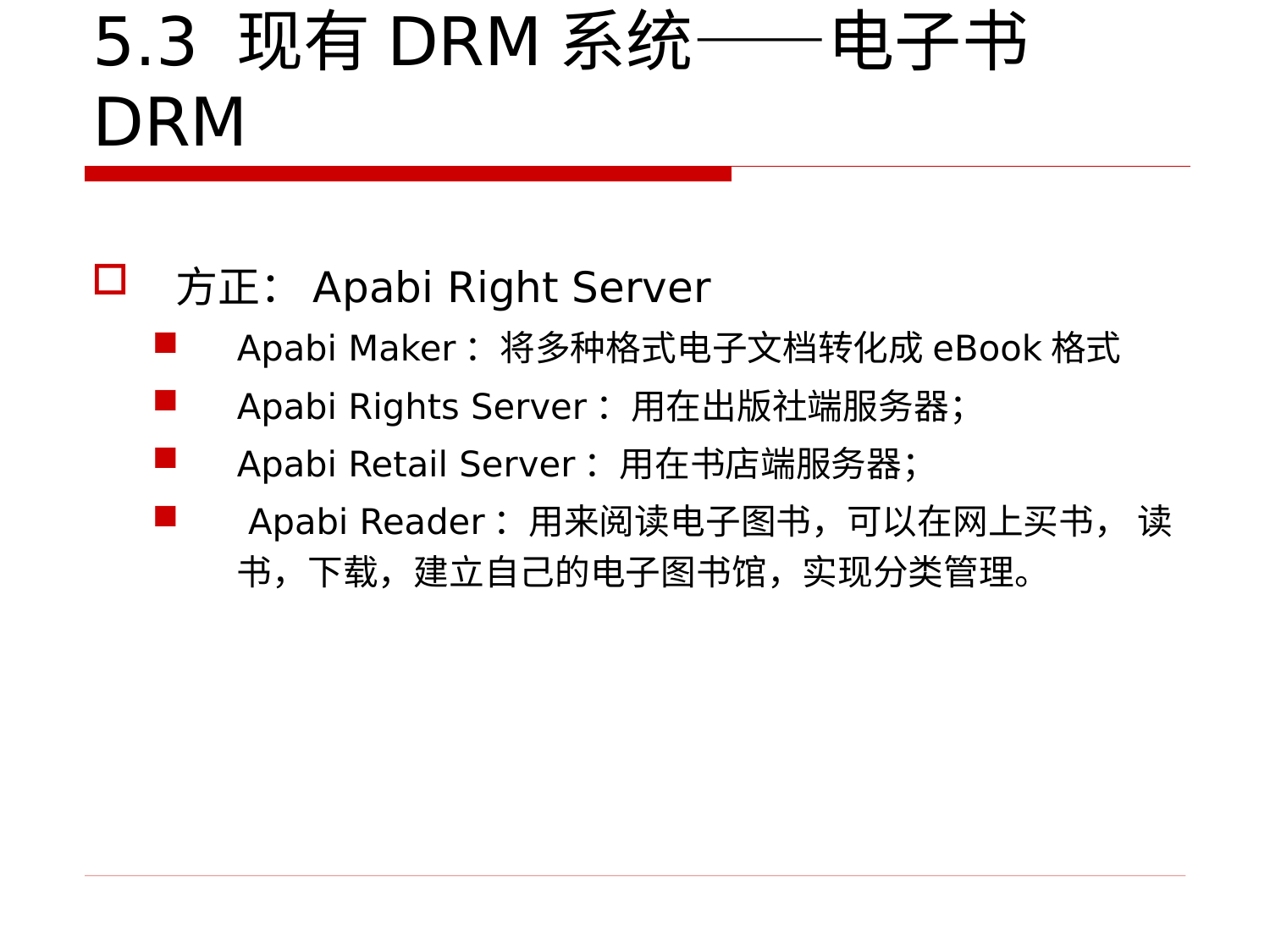

# 5.3 现有DRM系统——电子书DRM
方正：Apabi Right Server
Apabi Maker：将多种格式电子文档转化成eBook格式
Apabi Rights Server：用在出版社端服务器；
Apabi Retail Server：用在书店端服务器；
 Apabi Reader：用来阅读电子图书，可以在网上买书， 读书，下载，建立自己的电子图书馆，实现分类管理。